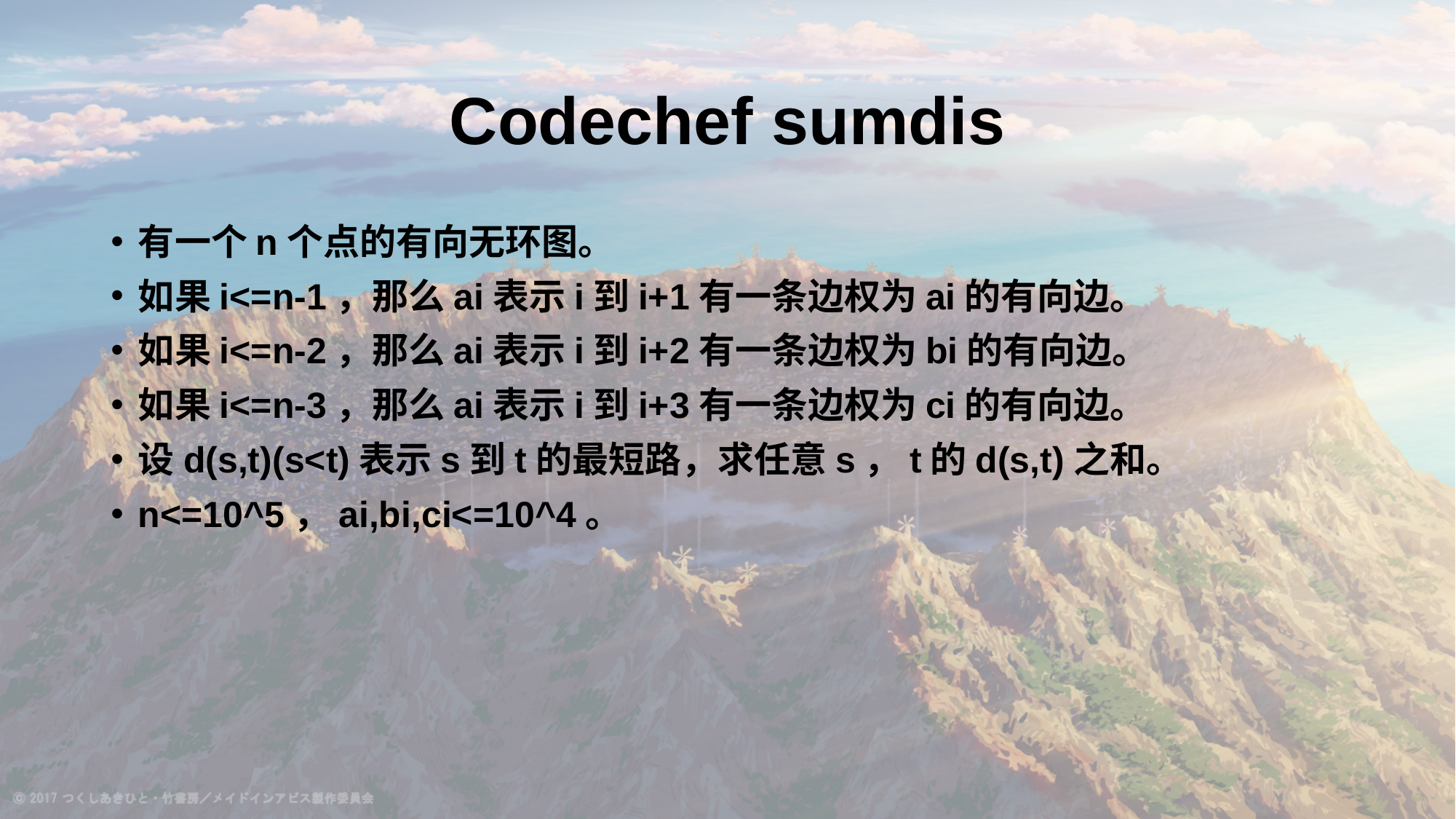

# Codechef sumdis
有一个n个点的有向无环图。
如果i<=n-1，那么ai表示i到i+1有一条边权为ai的有向边。
如果i<=n-2，那么ai表示i到i+2有一条边权为bi的有向边。
如果i<=n-3，那么ai表示i到i+3有一条边权为ci的有向边。
设d(s,t)(s<t)表示s到t的最短路，求任意s，t的d(s,t)之和。
n<=10^5，ai,bi,ci<=10^4。